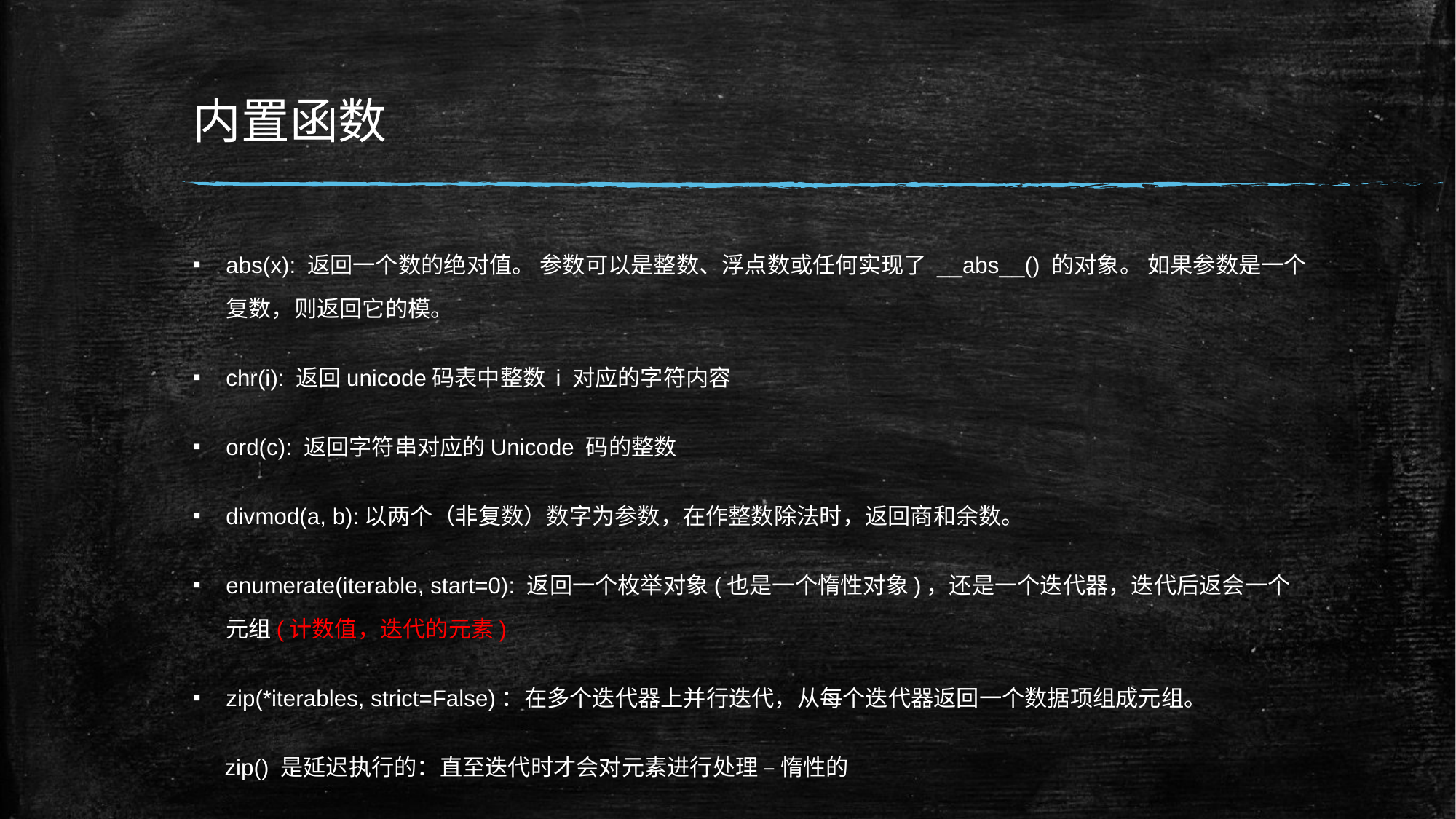

# 内置函数
abs(x): 返回一个数的绝对值。 参数可以是整数、浮点数或任何实现了 __abs__() 的对象。 如果参数是一个复数，则返回它的模。
chr(i): 返回unicode码表中整数 i 对应的字符内容
ord(c): 返回字符串对应的Unicode 码的整数
divmod(a, b):以两个（非复数）数字为参数，在作整数除法时，返回商和余数。
enumerate(iterable, start=0): 返回一个枚举对象(也是一个惰性对象)，还是一个迭代器，迭代后返会一个元组(计数值，迭代的元素)
zip(*iterables, strict=False)：在多个迭代器上并行迭代，从每个迭代器返回一个数据项组成元组。
     zip() 是延迟执行的：直至迭代时才会对元素进行处理 – 惰性的